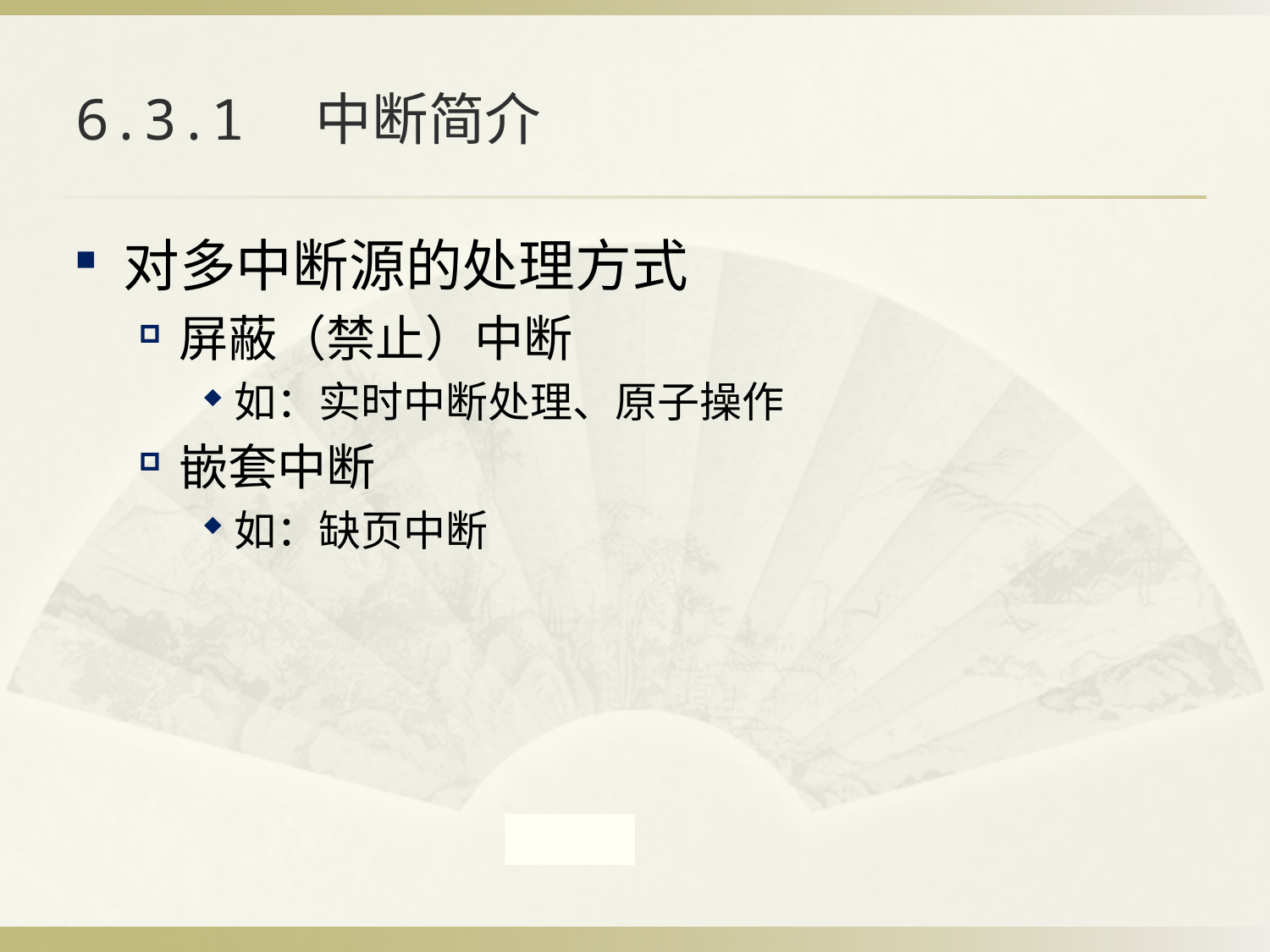

# 6.3.1　中断简介
对多中断源的处理方式
屏蔽（禁止）中断
如：实时中断处理、原子操作
嵌套中断
如：缺页中断

33